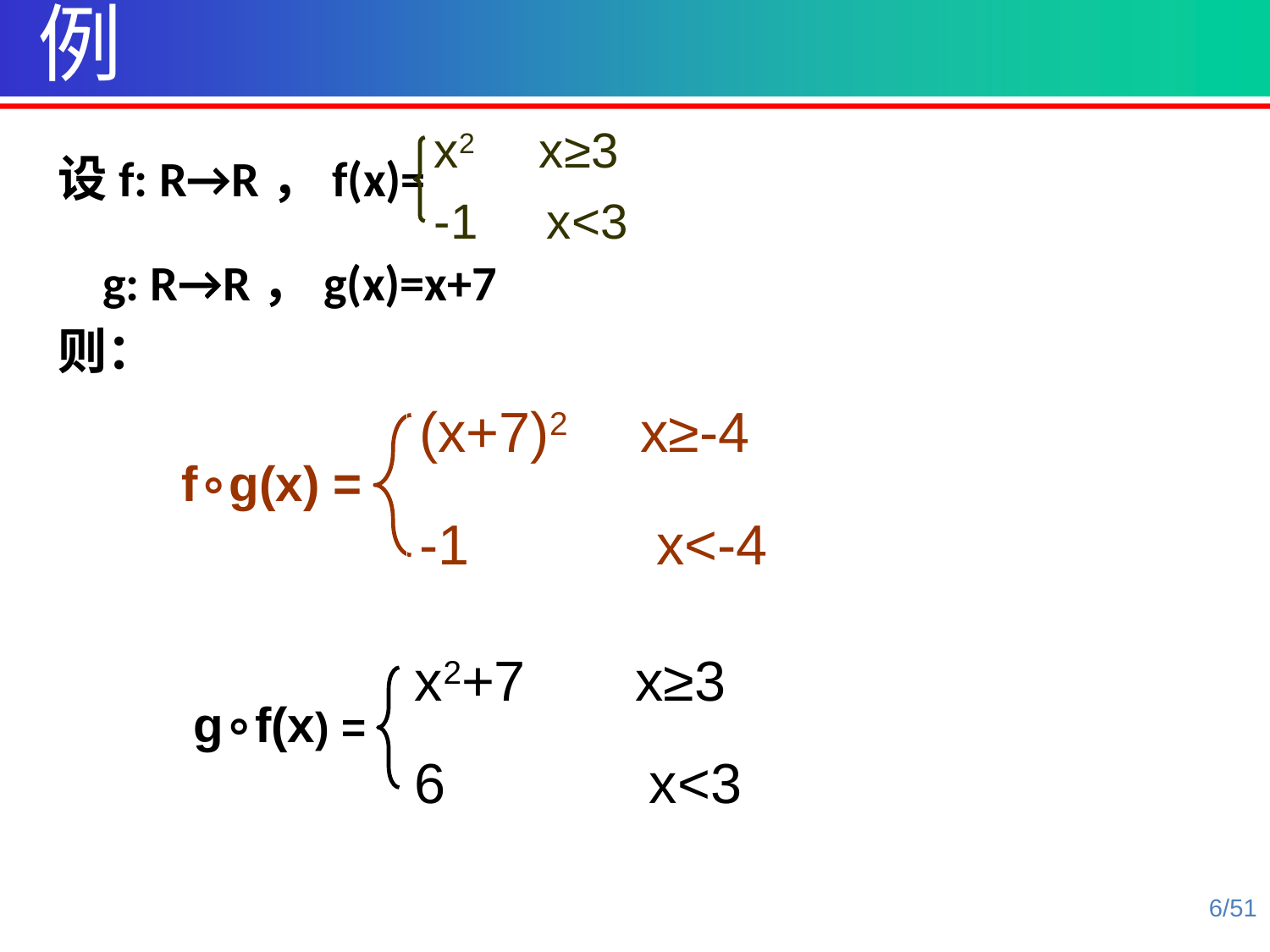

例
x2        x≥3
-1     x<3

设f: R→R，f(x)=
    g: R→R，g(x)=x+7
则：
(x+7)2        x≥-4
-1            x<-4

f∘g(x) =
x2+7            x≥3
6             x<3

g∘f(x) =
6/51